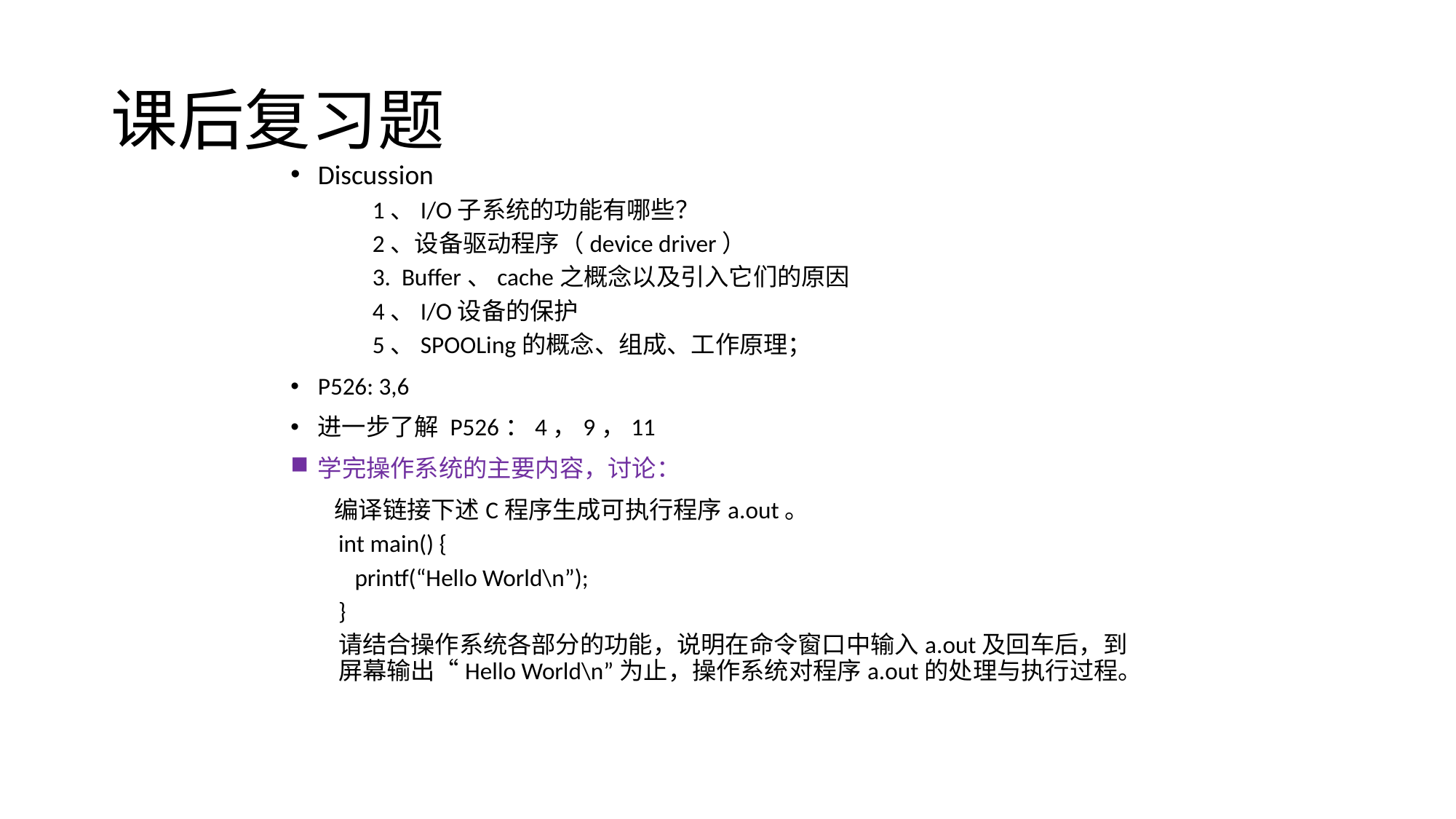

课后复习题
Discussion
     1、I/O子系统的功能有哪些？
     2、设备驱动程序（device driver）
     3.  Buffer、cache之概念以及引入它们的原因
     4、I/O设备的保护
     5、SPOOLing的概念、组成、工作原理；
P526: 3,6
进一步了解 P526：4，9，11
学完操作系统的主要内容，讨论：
       编译链接下述C程序生成可执行程序a.out。
int main() {
   printf(“Hello World\n”);
}
请结合操作系统各部分的功能，说明在命令窗口中输入a.out及回车后，到屏幕输出“Hello World\n”为止，操作系统对程序a.out的处理与执行过程。